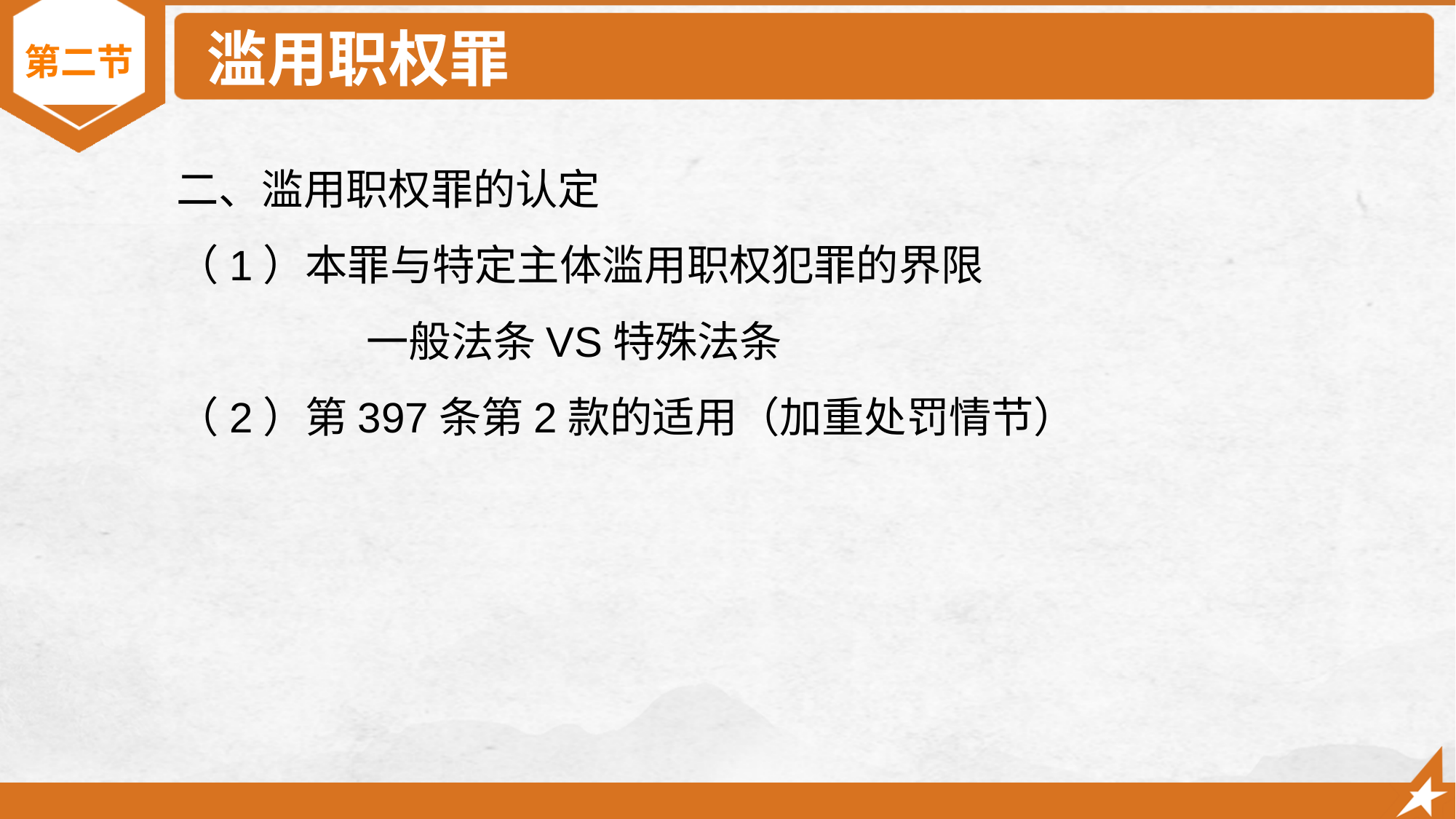

# 滥用职权罪
第二节
二、滥用职权罪的认定
（1）本罪与特定主体滥用职权犯罪的界限
                   一般法条VS特殊法条
（2）第397条第2款的适用（加重处罚情节）